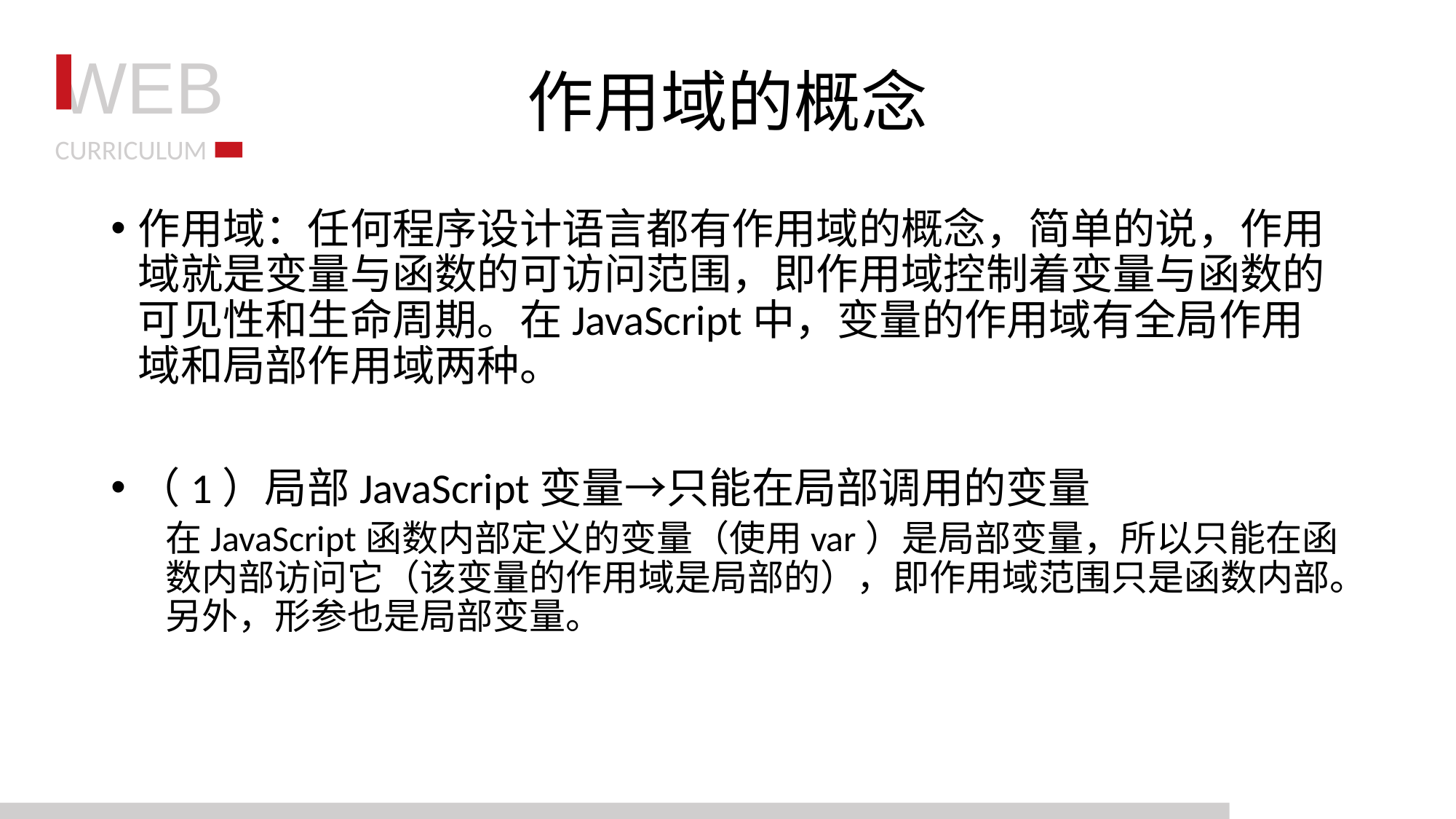

# 作用域的概念
作用域：任何程序设计语言都有作用域的概念，简单的说，作用域就是变量与函数的可访问范围，即作用域控制着变量与函数的可见性和生命周期。在JavaScript中，变量的作用域有全局作用域和局部作用域两种。

（1）局部JavaScript变量→只能在局部调用的变量
在JavaScript函数内部定义的变量（使用var）是局部变量，所以只能在函数内部访问它（该变量的作用域是局部的），即作用域范围只是函数内部。另外，形参也是局部变量。